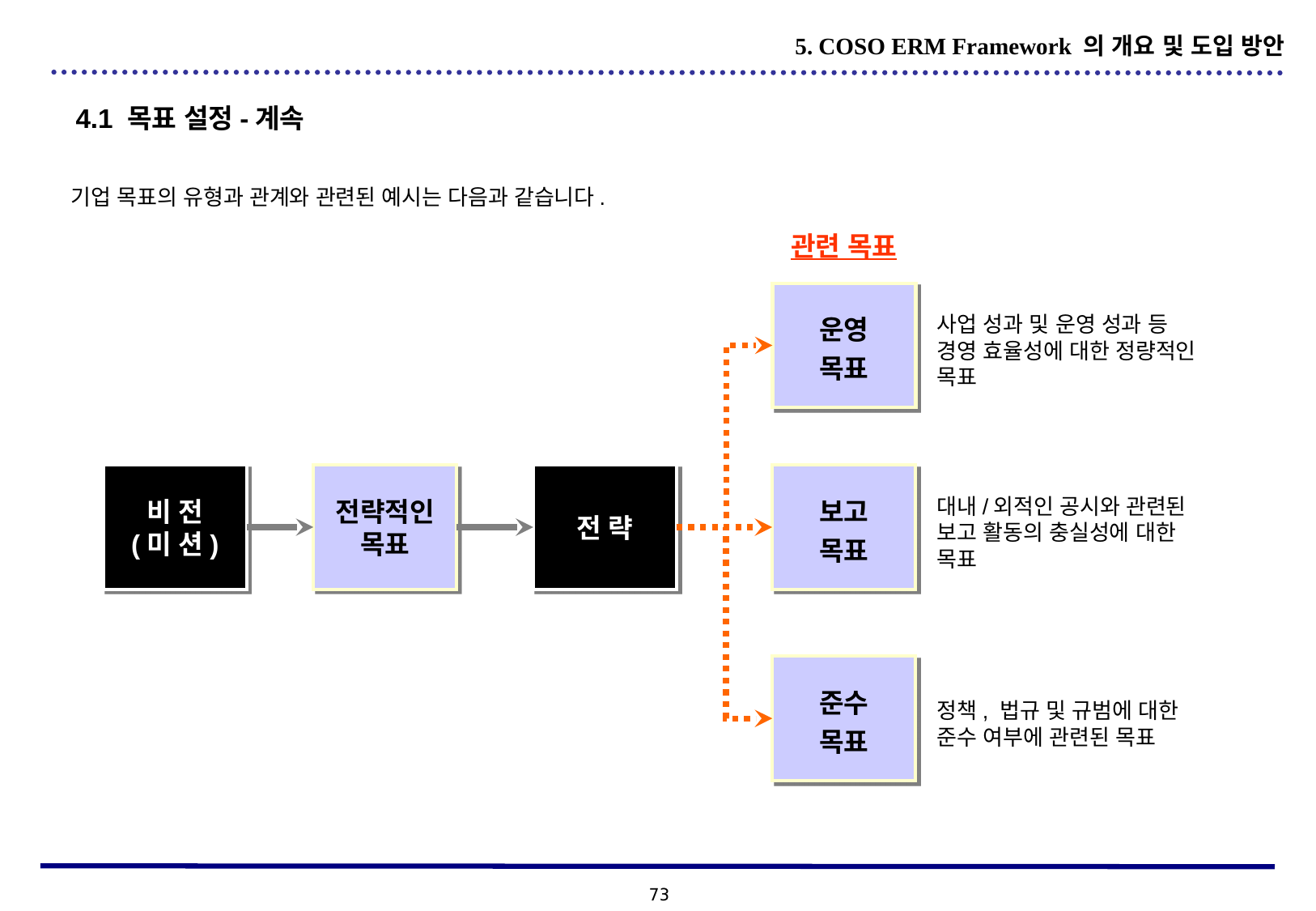

5. COSO ERM Framework 의 개요 및 도입 방안
4.1 목표 설정-계속
기업 목표의 유형과 관계와 관련된 예시는 다음과 같습니다.
관련 목표
운영
목표
사업 성과 및 운영 성과 등 경영 효율성에 대한 정량적인 목표
비 전
(미 션)
전략적인
목표
전 략
보고
목표
대내/외적인 공시와 관련된 보고 활동의 충실성에 대한 목표
준수
목표
정책, 법규 및 규범에 대한 준수 여부에 관련된 목표